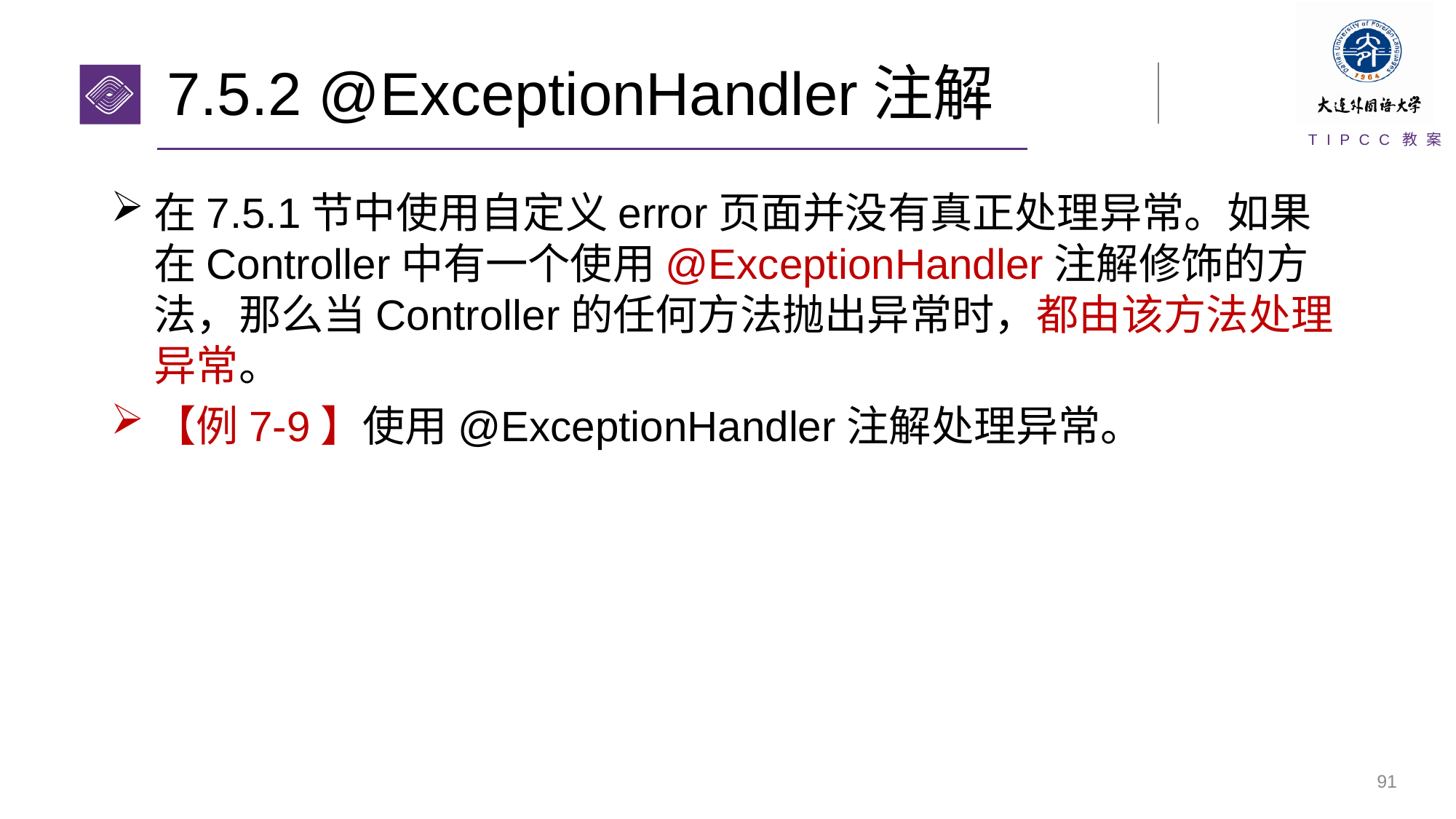

# 7.5.2 @ExceptionHandler注解
在7.5.1节中使用自定义error页面并没有真正处理异常。如果在Controller中有一个使用@ExceptionHandler注解修饰的方法，那么当Controller的任何方法抛出异常时，都由该方法处理异常。
【例7-9】使用@ExceptionHandler注解处理异常。

91